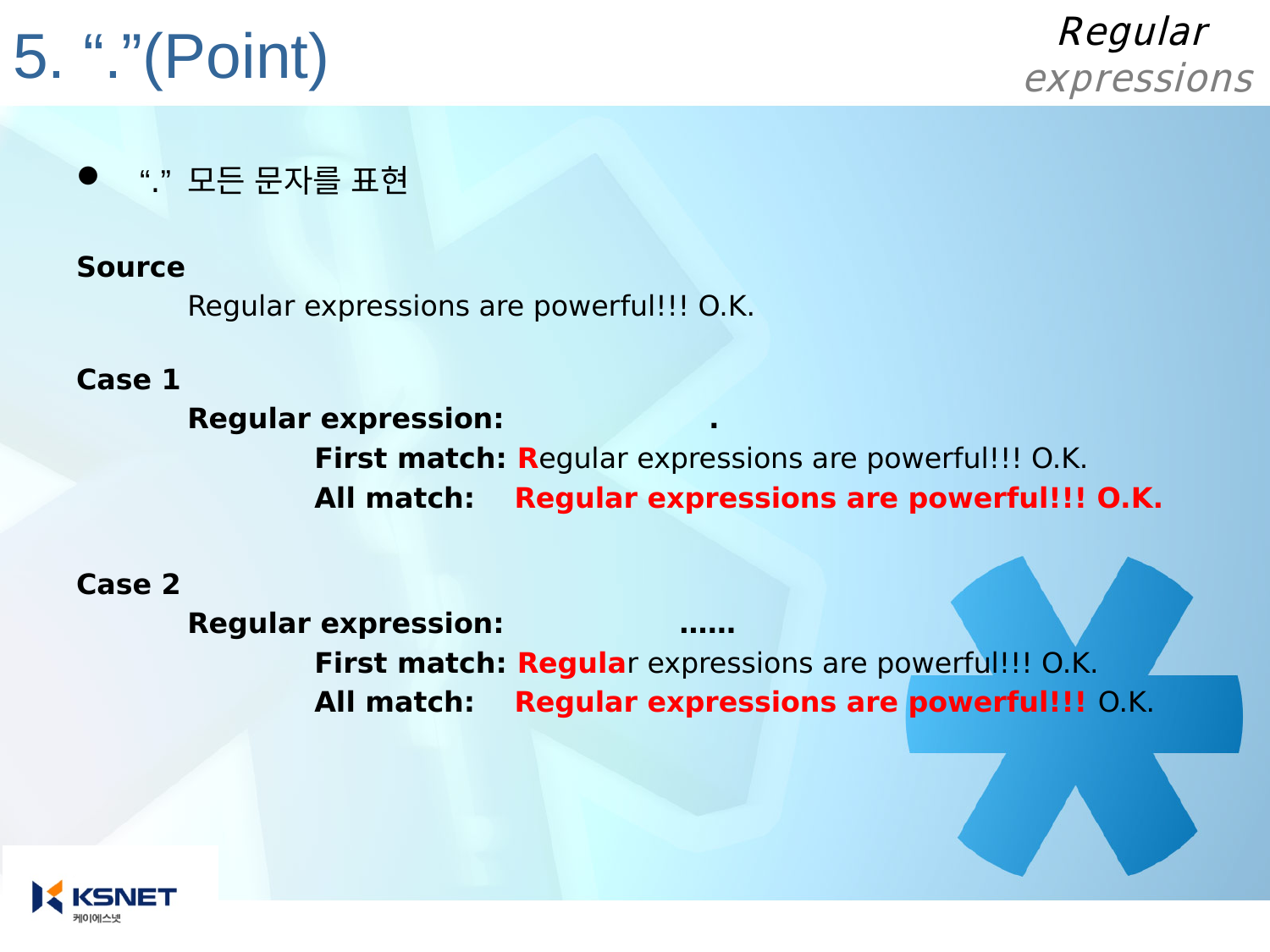

# 5. “.”(Point)

“.” 모든 문자를 표현

Source
		Regular expressions are powerful!!! O.K.
Case 1
		Regular expression:                     .
			First match: Regular expressions are powerful!!! O.K.
			All match:    Regular expressions are powerful!!! O.K.

Case 2
		Regular expression:                  ……
			First match: Regular expressions are powerful!!! O.K.
			All match:    Regular expressions are powerful!!! O.K.